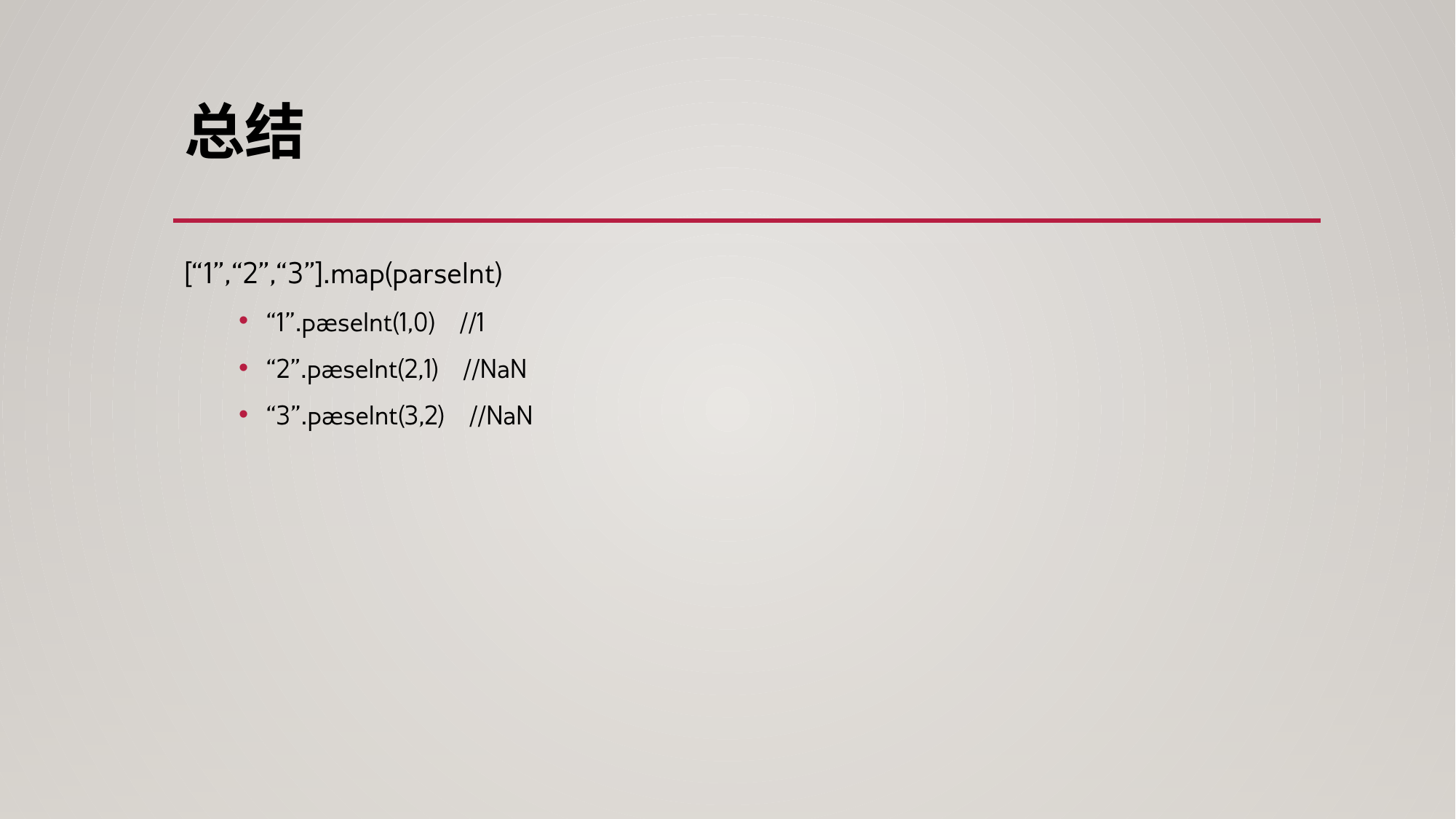

# 总结
[“1”,“2”,“3”].map(parseInt)
“1”.paeseInt(1,0)   //1
“2”.paeseInt(2,1)   //NaN
“3”.paeseInt(3,2)   //NaN